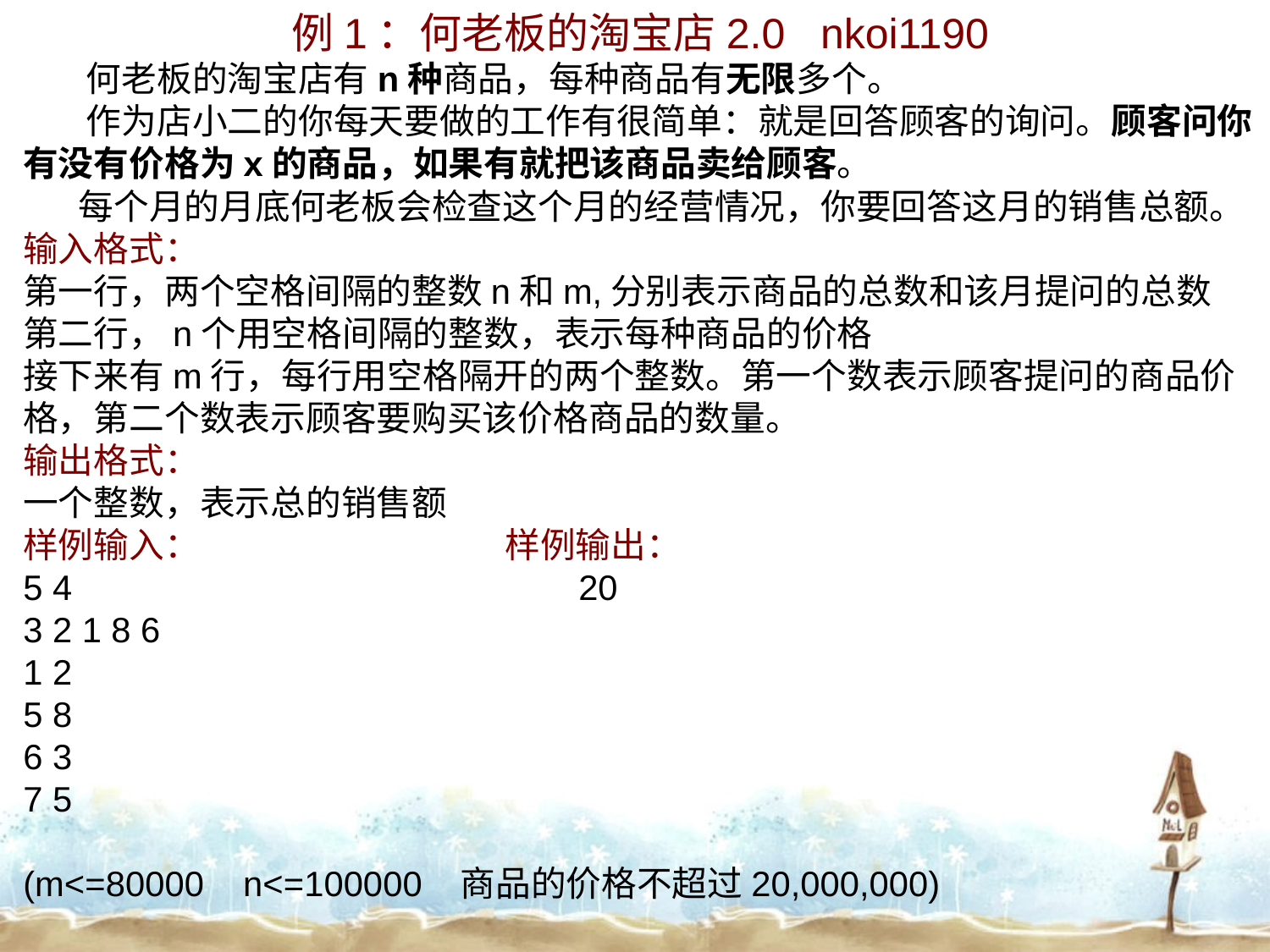

例1：何老板的淘宝店2.0   nkoi1190
       何老板的淘宝店有n种商品，每种商品有无限多个。
       作为店小二的你每天要做的工作有很简单：就是回答顾客的询问。顾客问你有没有价格为x的商品，如果有就把该商品卖给顾客。
      每个月的月底何老板会检查这个月的经营情况，你要回答这月的销售总额。
输入格式：
第一行，两个空格间隔的整数n和m,分别表示商品的总数和该月提问的总数
第二行，n个用空格间隔的整数，表示每种商品的价格
接下来有m行，每行用空格隔开的两个整数。第一个数表示顾客提问的商品价格，第二个数表示顾客要购买该价格商品的数量。
输出格式：
一个整数，表示总的销售额
样例输入：                                       样例输出：
5 4                                                    20
3 2 1 8 6
1 2
5 8
6 3
7 5

(m<=80000    n<=100000   商品的价格不超过20,000,000)